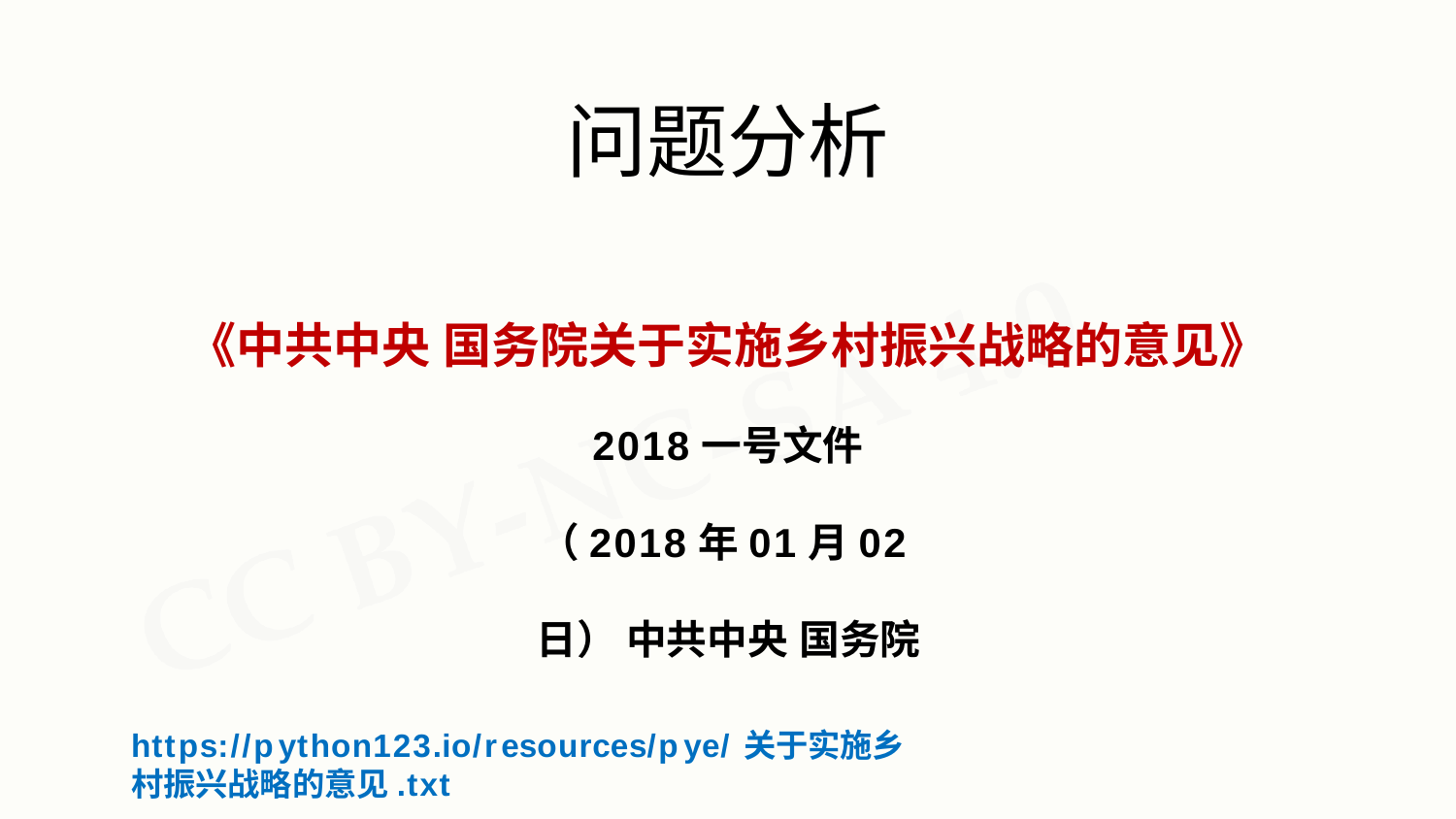

# 问题分析

《中共中央 国务院关于实施乡村振兴战略的意见》

2018一号文件
（2018年01月02日） 中共中央 国务院

https://python123.io/resources/pye/关于实施乡村振兴战略的意见.txt